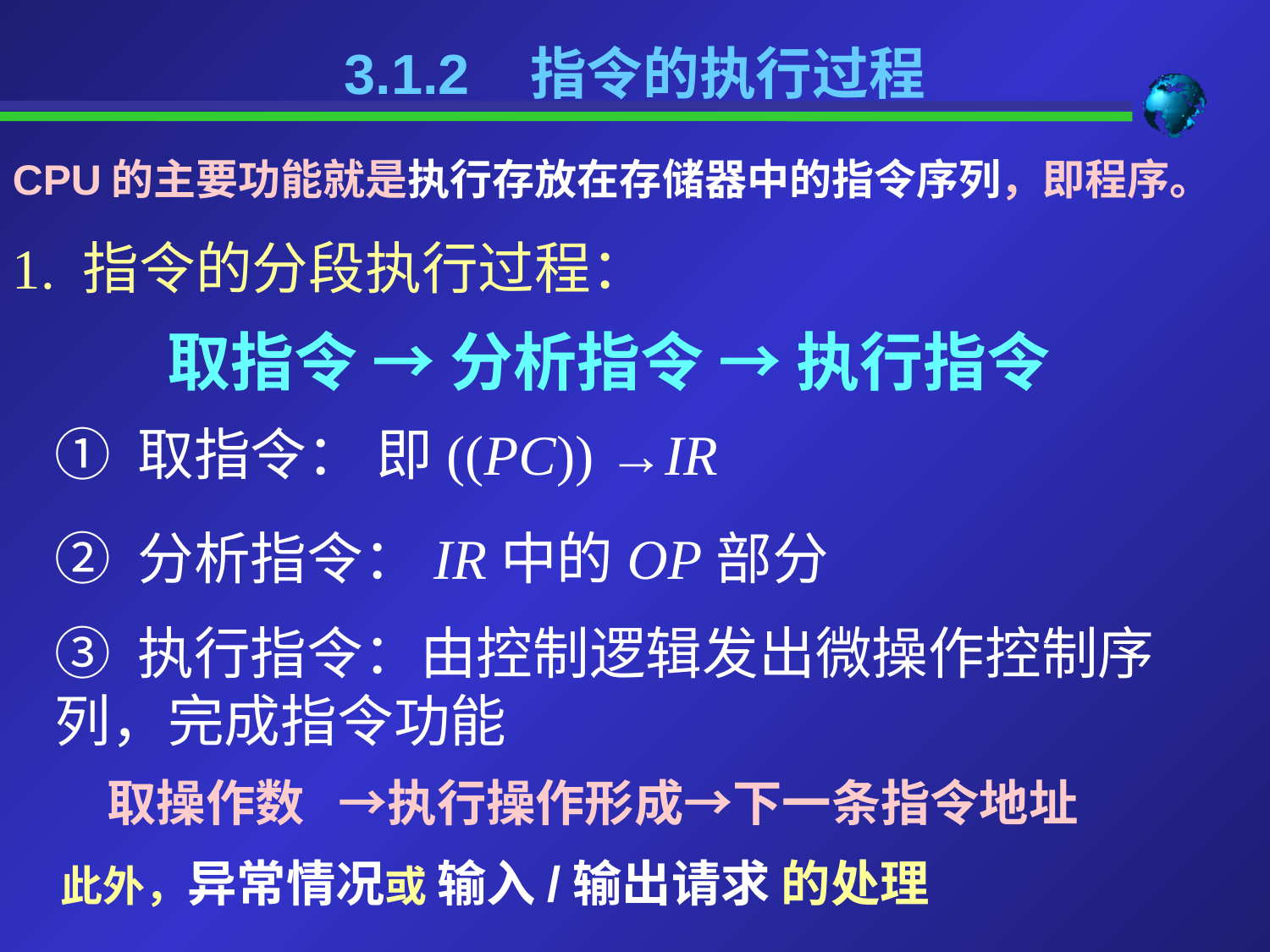

3.1.2   指令的执行过程
CPU的主要功能就是执行存放在存储器中的指令序列，即程序。
1. 指令的分段执行过程：
取指令 → 分析指令 → 执行指令
① 取指令： 即((PC)) →IR
② 分析指令：IR中的OP部分
③ 执行指令：由控制逻辑发出微操作控制序列，完成指令功能
取操作数   →执行操作形成→下一条指令地址
    此外，异常情况或 输入/输出请求 的处理
18